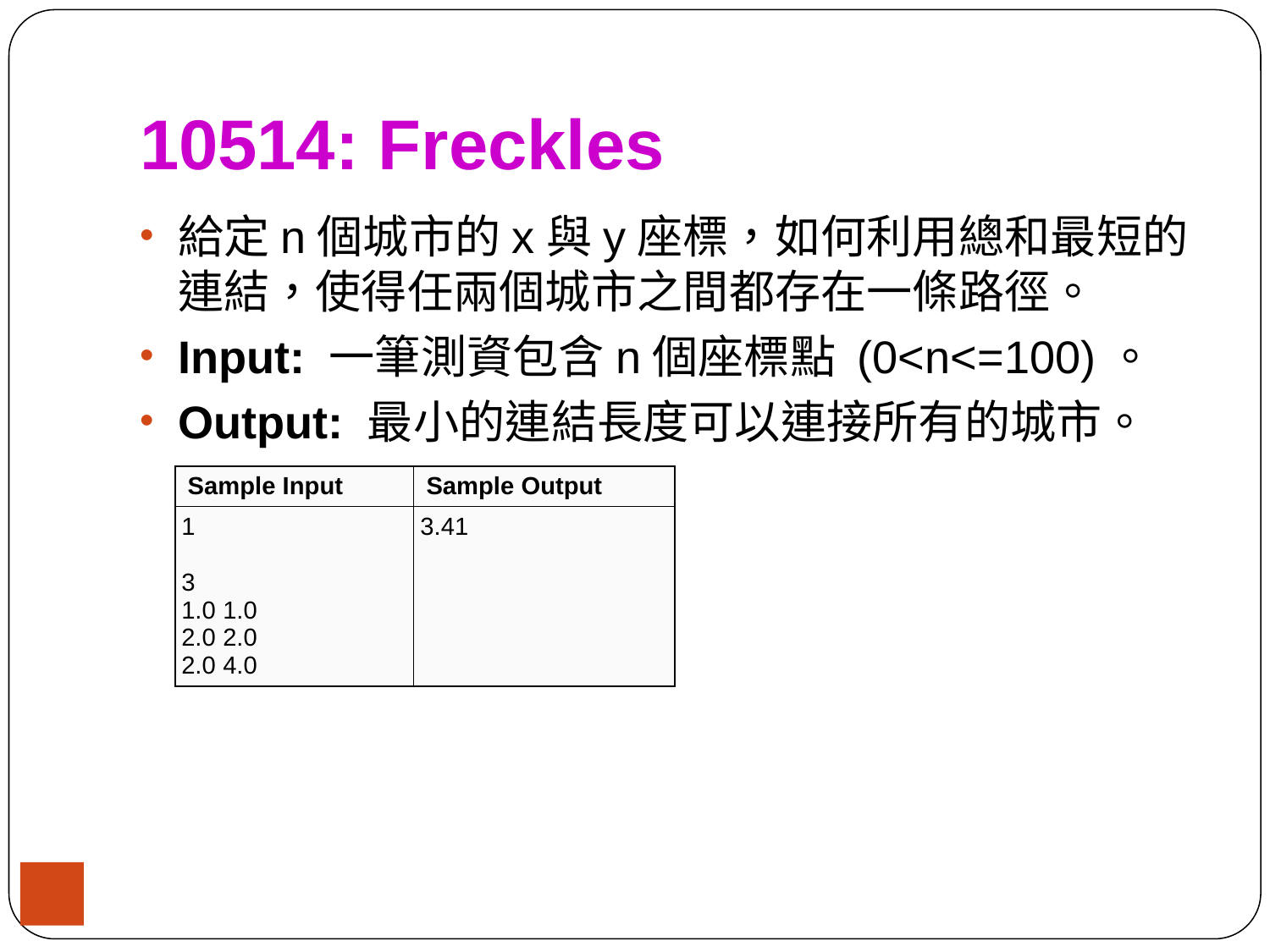

# 10514: Freckles
給定n個城市的x與y座標，如何利用總和最短的連結，使得任兩個城市之間都存在一條路徑。
Input: 一筆測資包含n個座標點 (0<n<=100)。
Output: 最小的連結長度可以連接所有的城市。
| Sample Input | Sample Output |
| --- | --- |
| 1 3 1.0 1.0 2.0 2.0 2.0 4.0 | 3.41 |